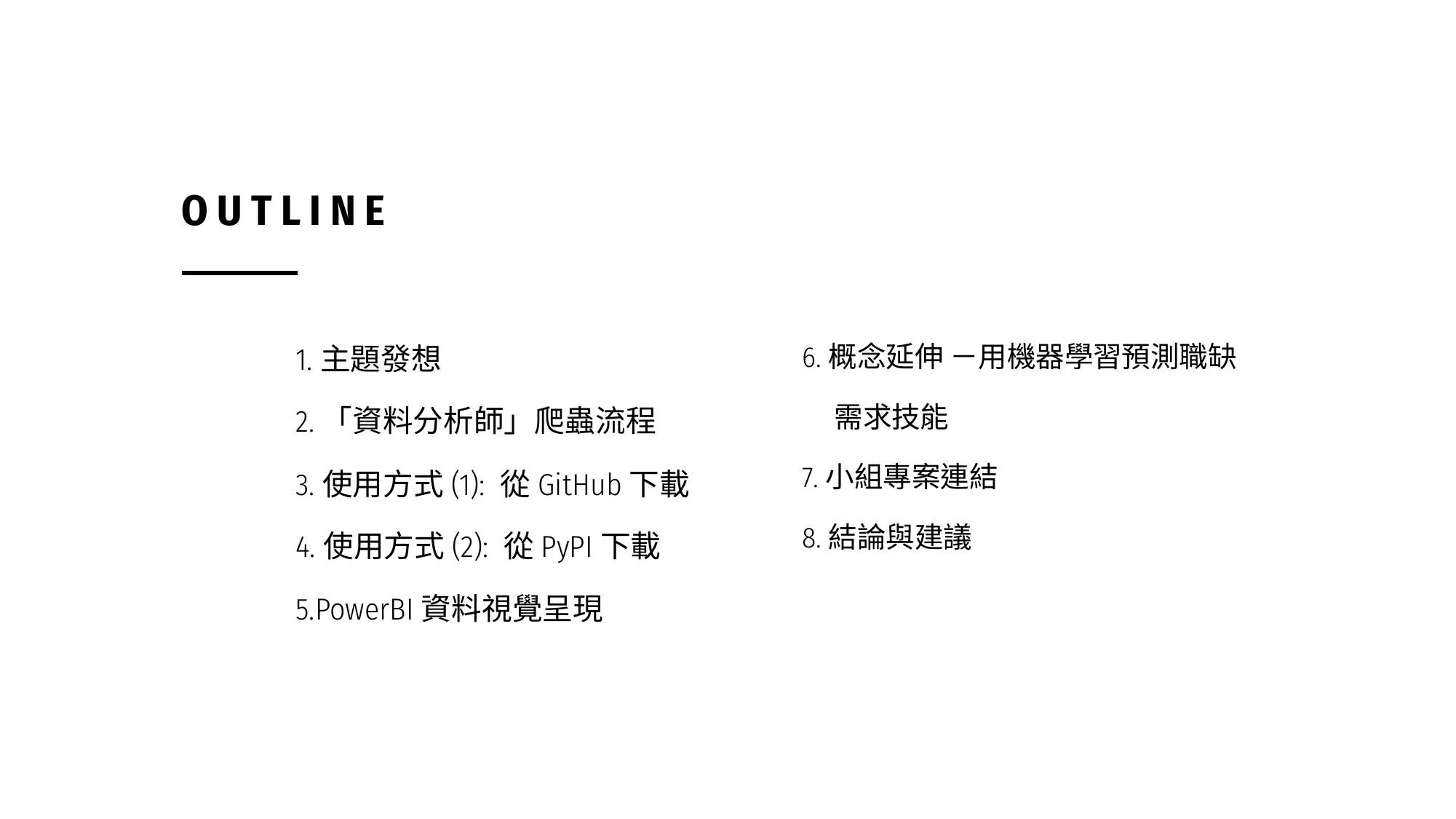

# Outline
1.主題發想
2.「資料分析師」爬蟲流程
3.使用方式(1): 從GitHub下載
4.使用方式(2): 從PyPI下載
5.PowerBI資料視覺呈現
6.概念延伸 －用機器學習預測職缺
    需求技能
7.小組專案連結
8.結論與建議